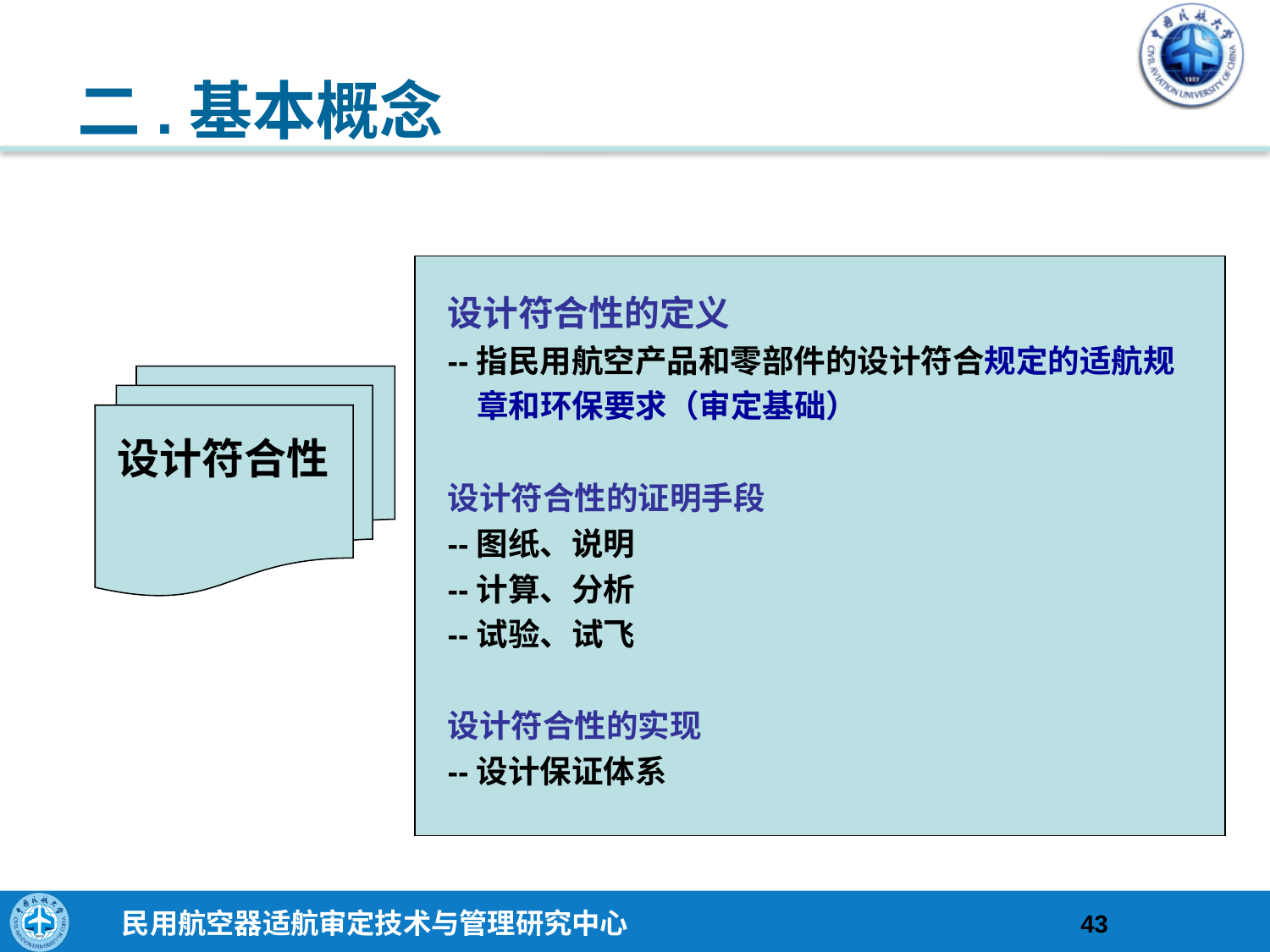

# 二.基本概念

设计符合性的定义
--指民用航空产品和零部件的设计符合规定的适航规
   章和环保要求（审定基础）

设计符合性的证明手段
--图纸、说明
--计算、分析
--试验、试飞

设计符合性的实现
--设计保证体系

设计符合性